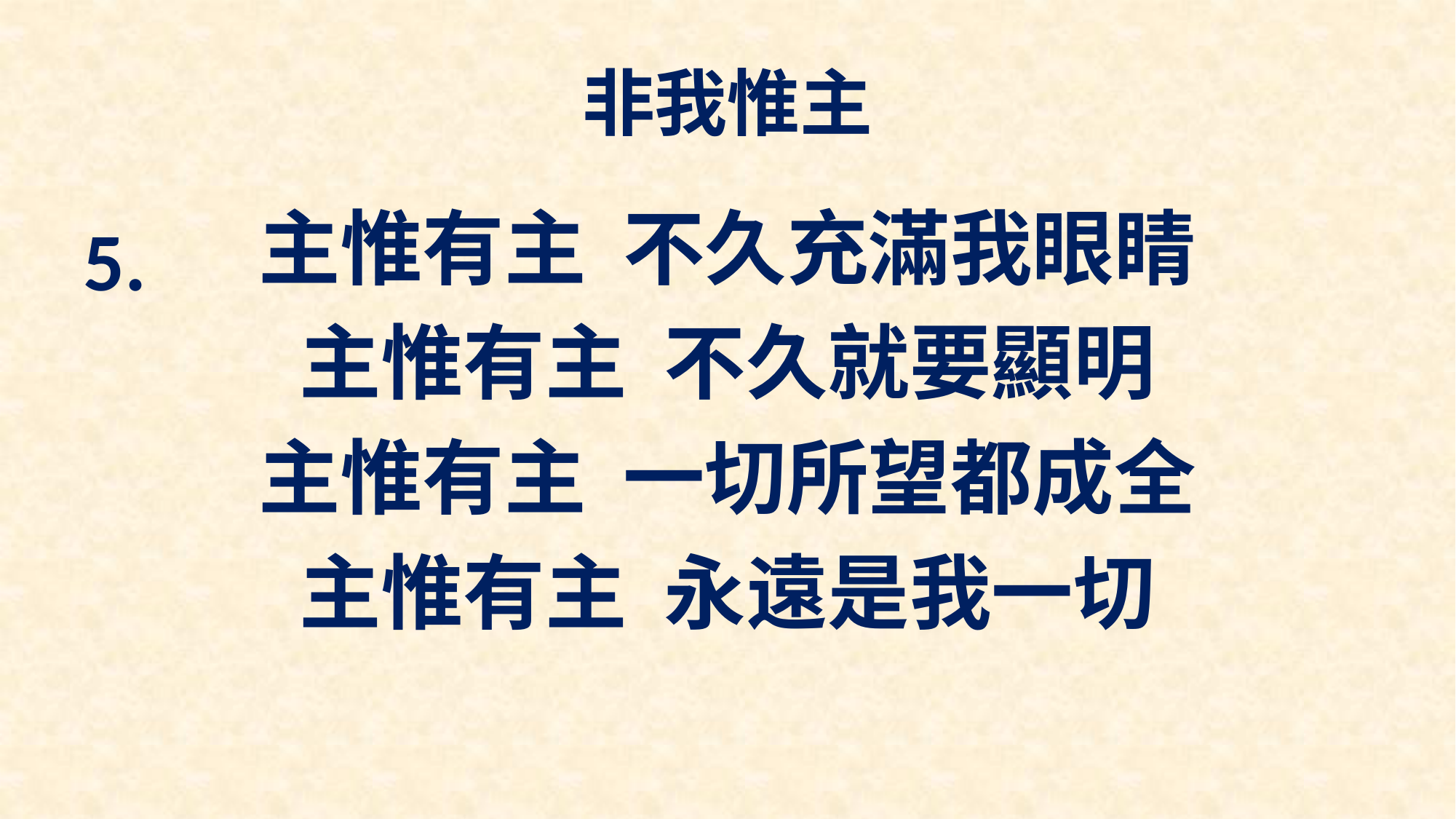

# 非我惟主
主惟有主  不久充滿我眼睛
主惟有主  不久就要顯明
主惟有主  一切所望都成全
主惟有主  永遠是我一切
5.